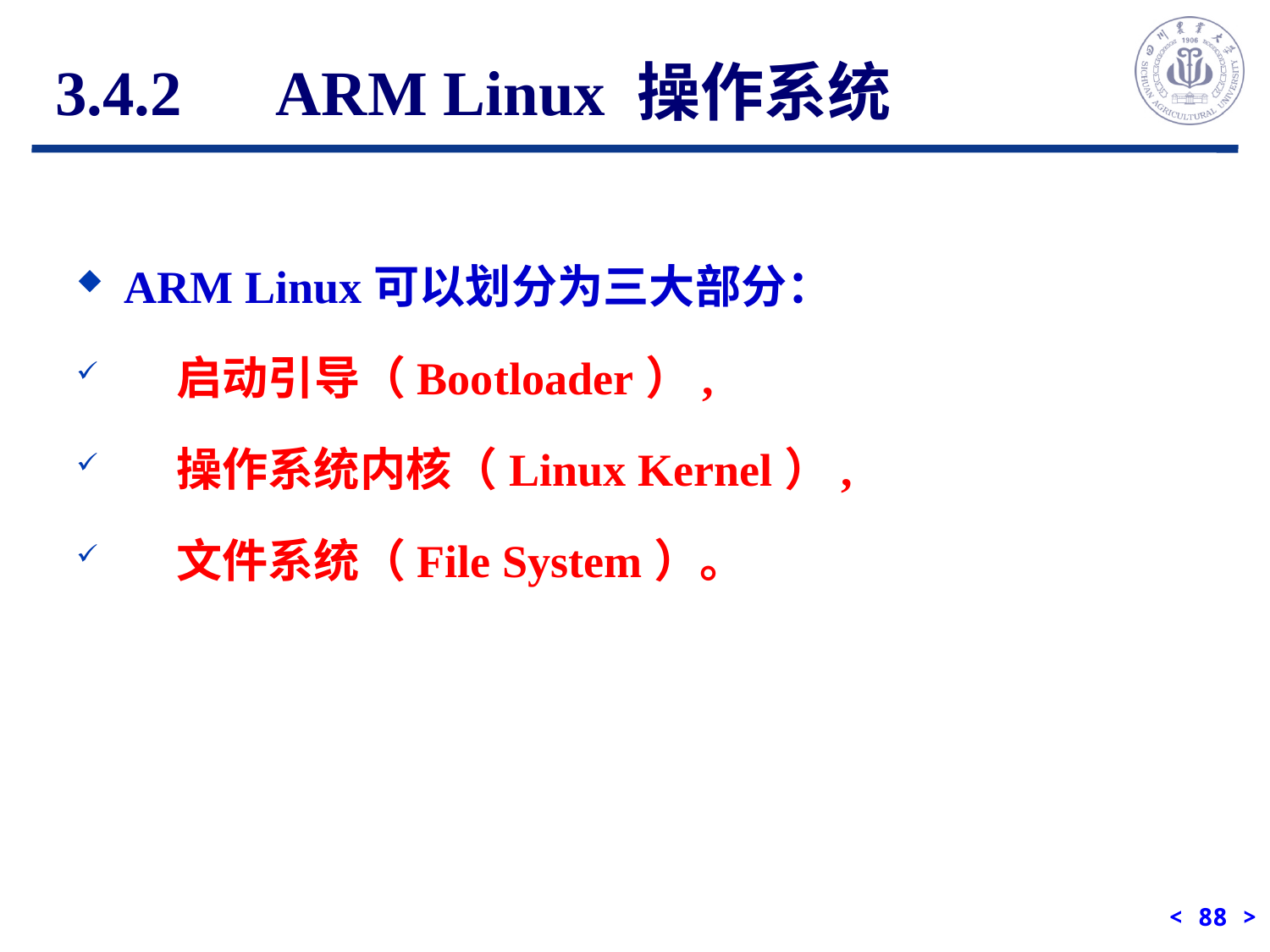

# 3.4.2　ARM Linux 操作系统
ARM Linux可以划分为三大部分：
    启动引导（Bootloader）,
    操作系统内核（Linux Kernel）,
    文件系统（File System）。